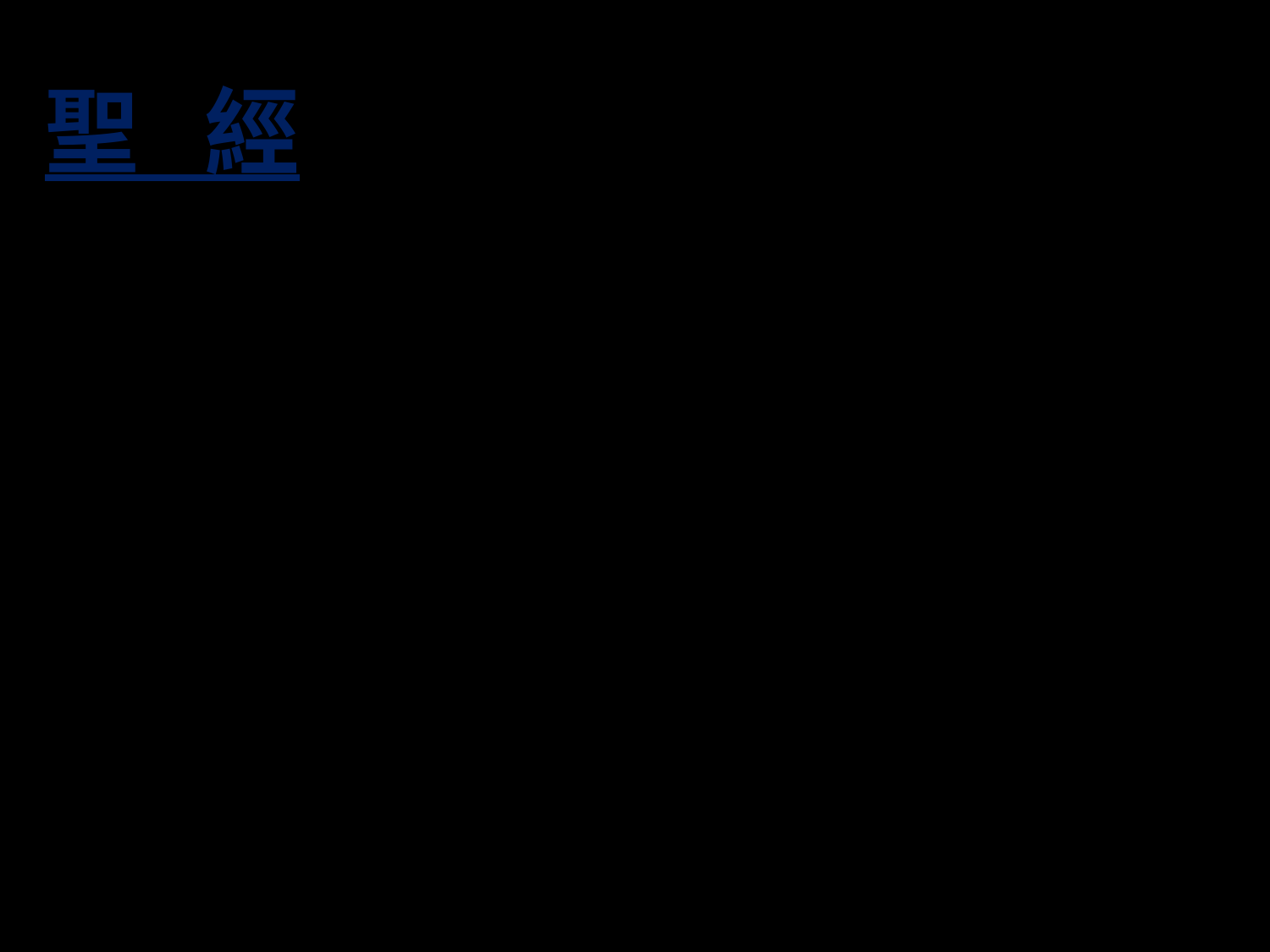

聖   經
是誰定怹罪啊？基督耶穌已經死，
尚且對死人中閣起來，坐佇上帝的
大旁，也替咱祈禱。是誰欲隔斷咱
佇基督的疼？或(he̍k)是患難？或是
困苦？或是窘逐？或是枵餓？或是
褪裼？或是危險？或是利刀啊？
 <羅馬書 8 : 31 - 39>